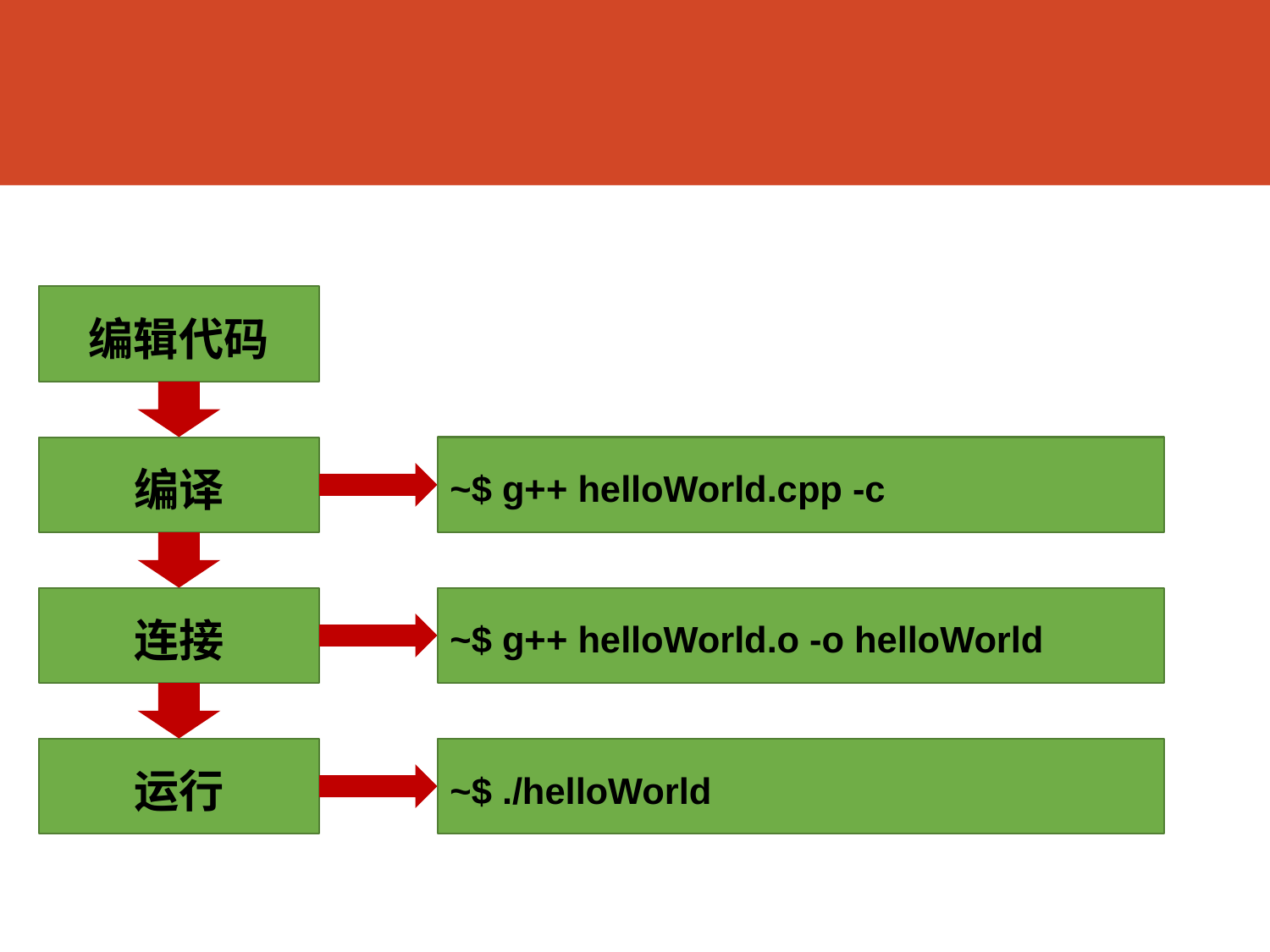

#
编辑代码

~$ g++ helloWorld.cpp -c
编译

连接
~$ g++ helloWorld.o -o helloWorld

运行
~$ ./helloWorld